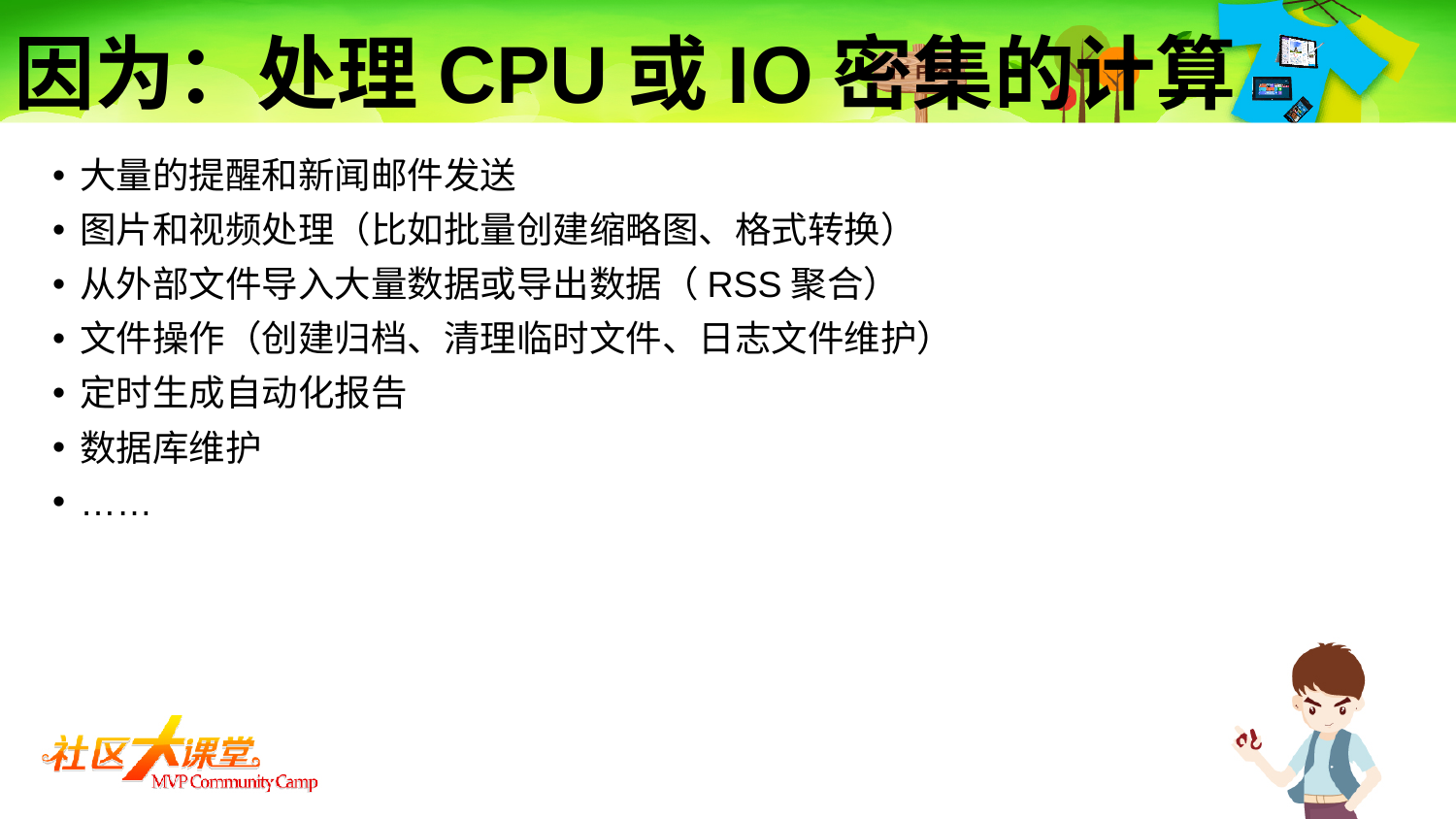

# 因为：处理CPU或IO密集的计算
大量的提醒和新闻邮件发送
图片和视频处理（比如批量创建缩略图、格式转换）
从外部文件导入大量数据或导出数据（RSS聚合）
文件操作（创建归档、清理临时文件、日志文件维护）
定时生成自动化报告
数据库维护
……